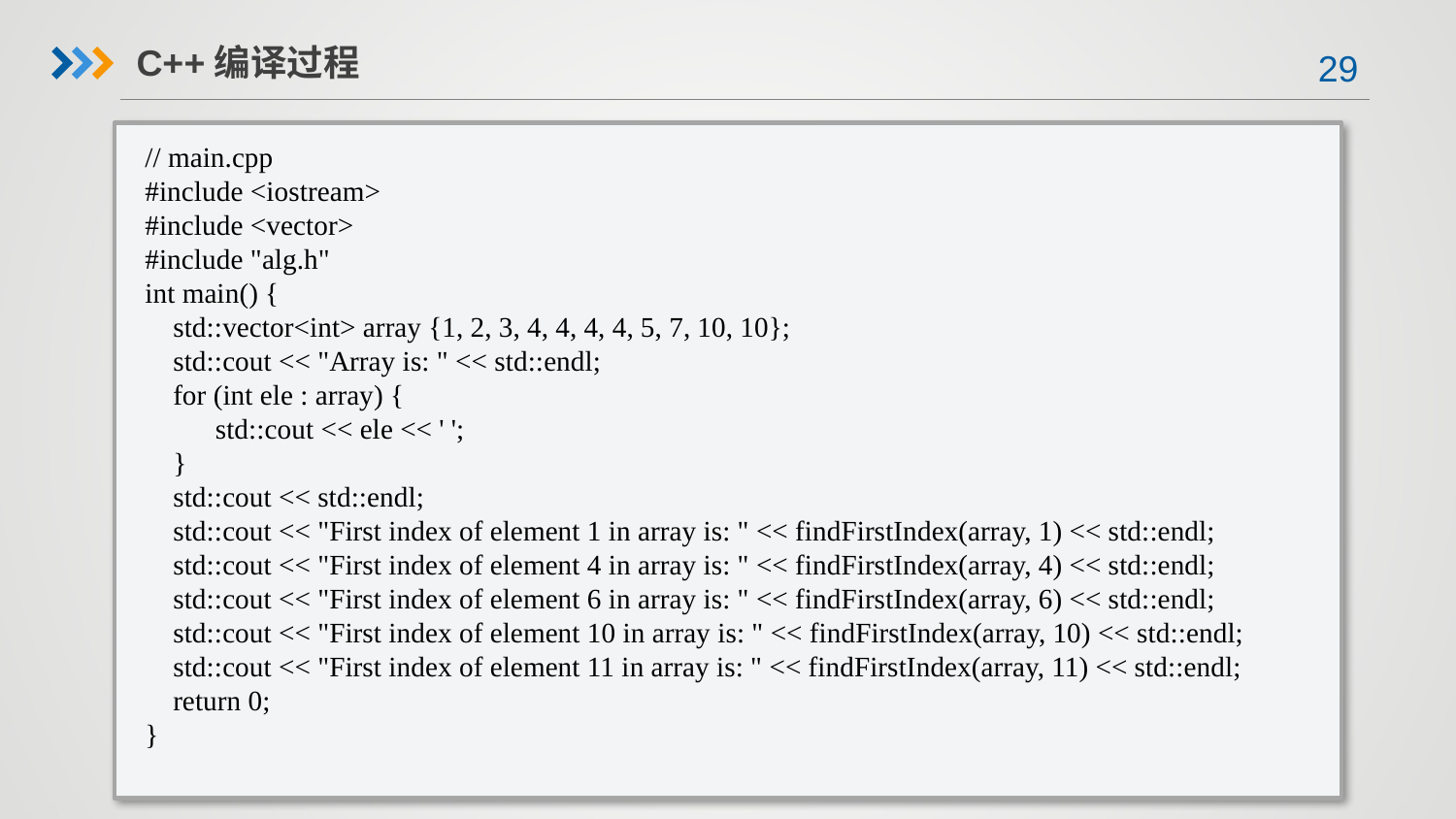

C++编译过程

// main.cpp
#include <iostream>
#include <vector>
#include "alg.h"
int main() {
    std::vector<int> array {1, 2, 3, 4, 4, 4, 4, 5, 7, 10, 10};
    std::cout << "Array is: " << std::endl;
    for (int ele : array) {
          std::cout << ele << ' ';
    }
    std::cout << std::endl;
    std::cout << "First index of element 1 in array is: " << findFirstIndex(array, 1) << std::endl;
    std::cout << "First index of element 4 in array is: " << findFirstIndex(array, 4) << std::endl;
    std::cout << "First index of element 6 in array is: " << findFirstIndex(array, 6) << std::endl;
    std::cout << "First index of element 10 in array is: " << findFirstIndex(array, 10) << std::endl;
    std::cout << "First index of element 11 in array is: " << findFirstIndex(array, 11) << std::endl;
    return 0;
}